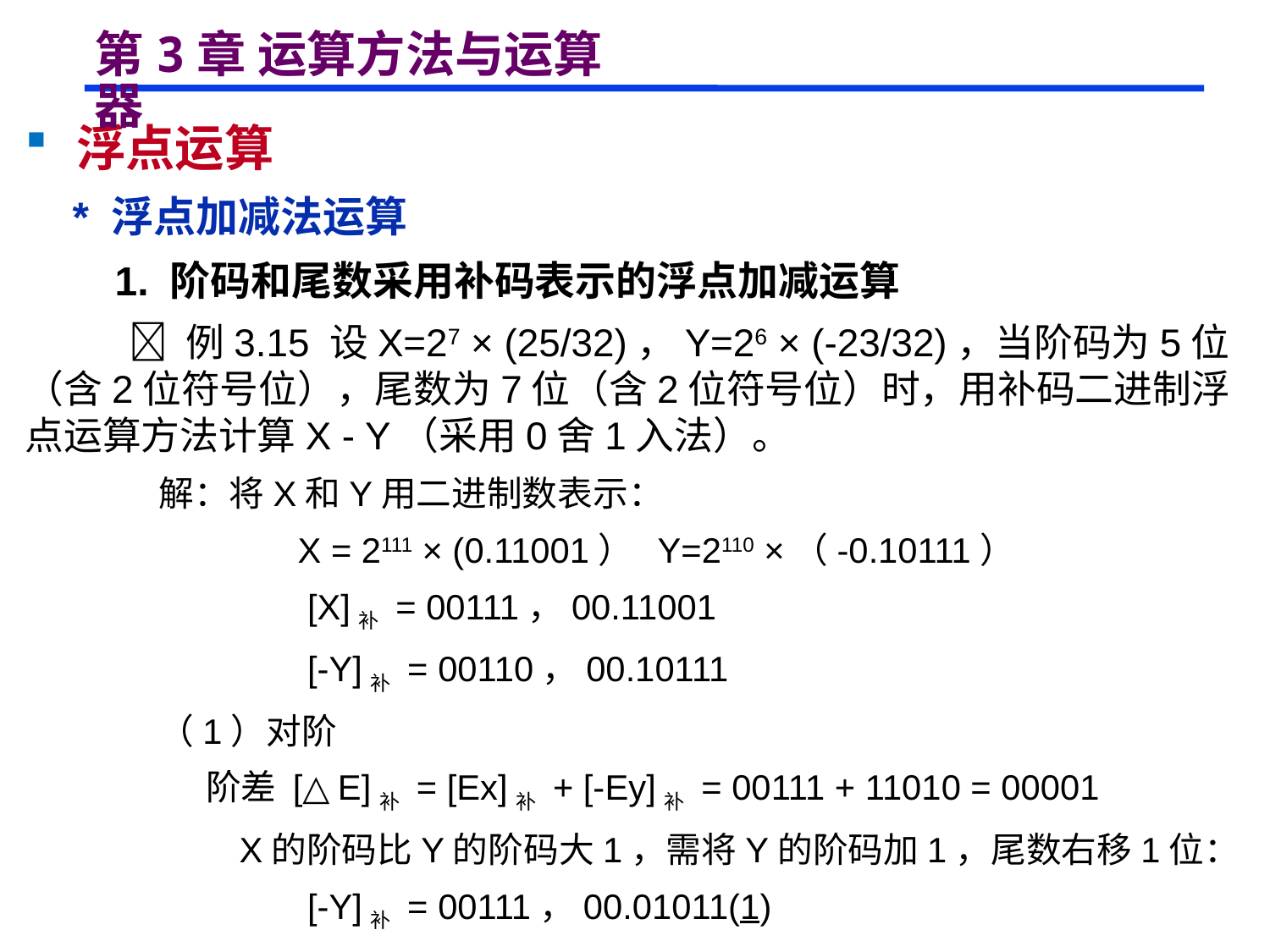

# 第3章 运算方法与运算器
 浮点运算
    * 浮点加减法运算
        1. 阶码和尾数采用补码表示的浮点加减运算
            • 例3.15 设X=27 × (25/32)，Y=26 × (-23/32)，当阶码为5位（含2位符号位），尾数为7位（含2位符号位）时，用补码二进制浮点运算方法计算X - Y（采用0舍1入法）。
                解：将X和Y用二进制数表示：
                            X = 2111 × (0.11001）  Y=2110 ×（-0.10111）
                             [X]补 = 00111，00.11001
                             [-Y]补 = 00110，00.10111
                （1）对阶
                      阶差 [△E]补 = [Ex]补 + [-Ey]补 = 00111 + 11010 = 00001
                      X的阶码比Y的阶码大1，需将Y的阶码加1，尾数右移1位：
                             [-Y]补 = 00111，00.01011(1)